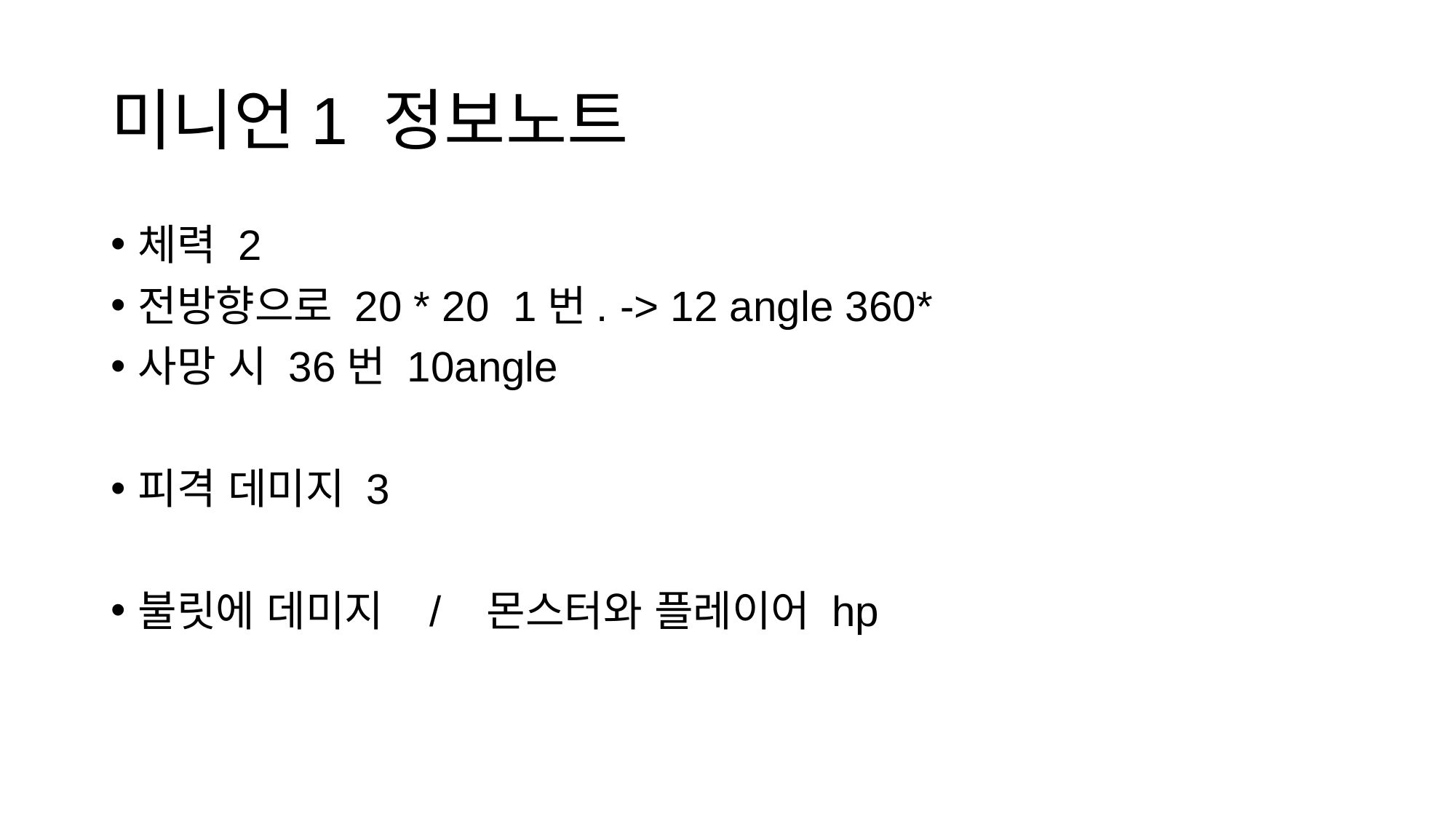

# 미니언1 정보노트
체력 2
전방향으로 20 * 20  1번. -> 12 angle 360*
사망 시 36번 10angle

피격 데미지 3

불릿에 데미지   /   몬스터와 플레이어 hp